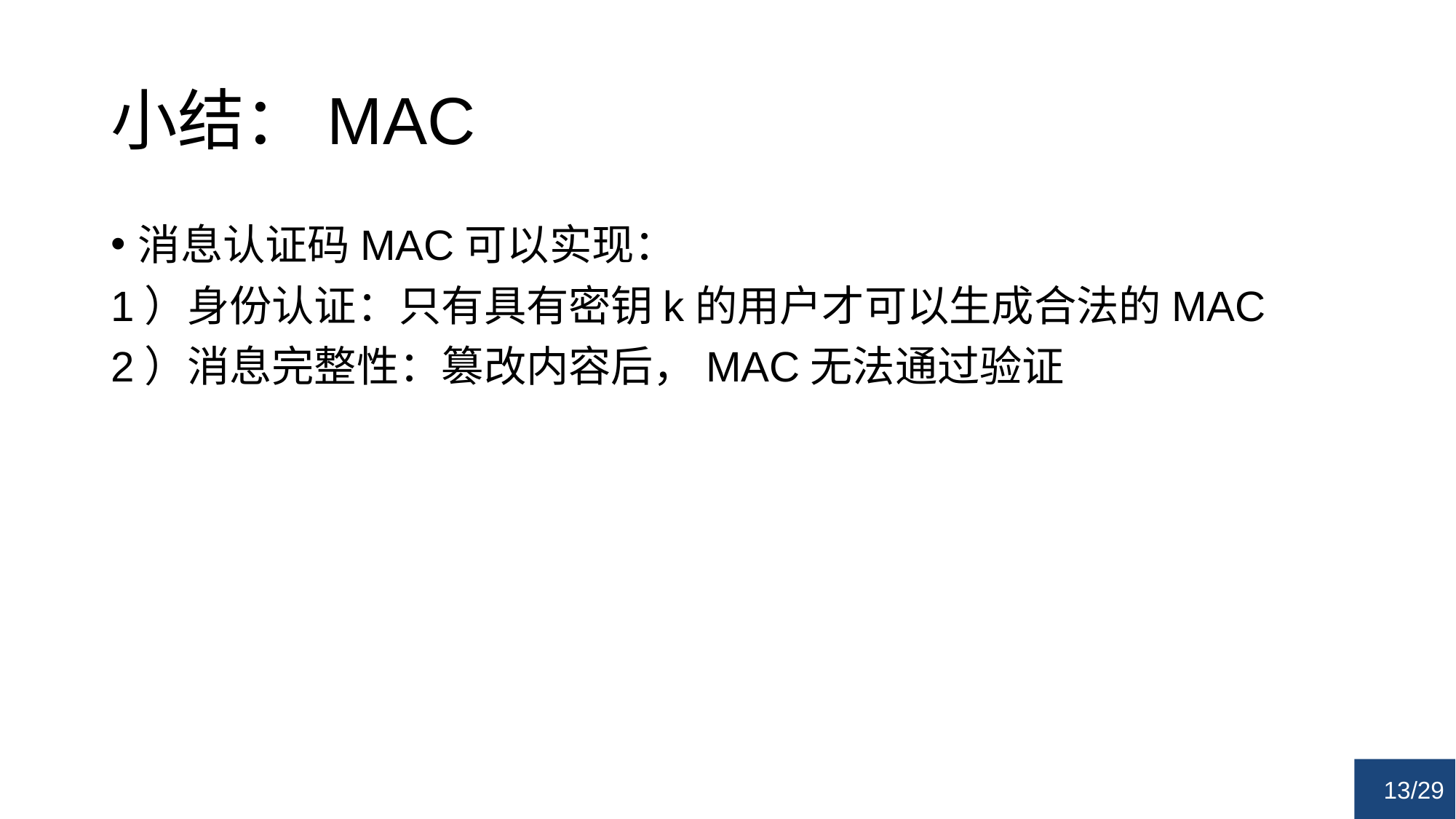

# 小结：MAC
消息认证码MAC可以实现：
1）身份认证：只有具有密钥k的用户才可以生成合法的MAC
2）消息完整性：篡改内容后，MAC无法通过验证
13/29